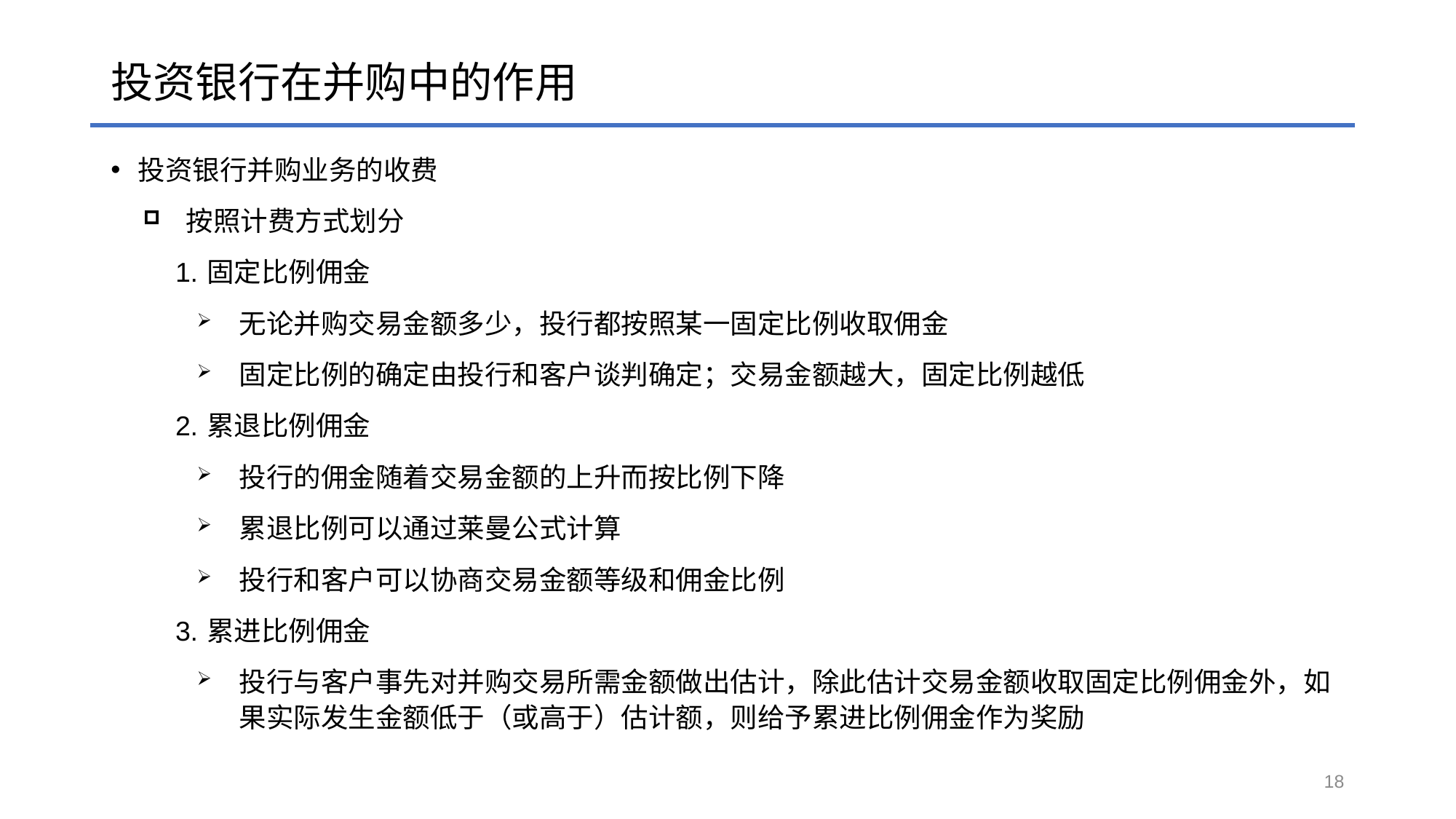

# 投资银行在并购中的作用
投资银行并购业务的收费
按照计费方式划分
固定比例佣金
无论并购交易金额多少，投行都按照某一固定比例收取佣金
固定比例的确定由投行和客户谈判确定；交易金额越大，固定比例越低
累退比例佣金
投行的佣金随着交易金额的上升而按比例下降
累退比例可以通过莱曼公式计算
投行和客户可以协商交易金额等级和佣金比例
累进比例佣金
投行与客户事先对并购交易所需金额做出估计，除此估计交易金额收取固定比例佣金外，如果实际发生金额低于（或高于）估计额，则给予累进比例佣金作为奖励
18